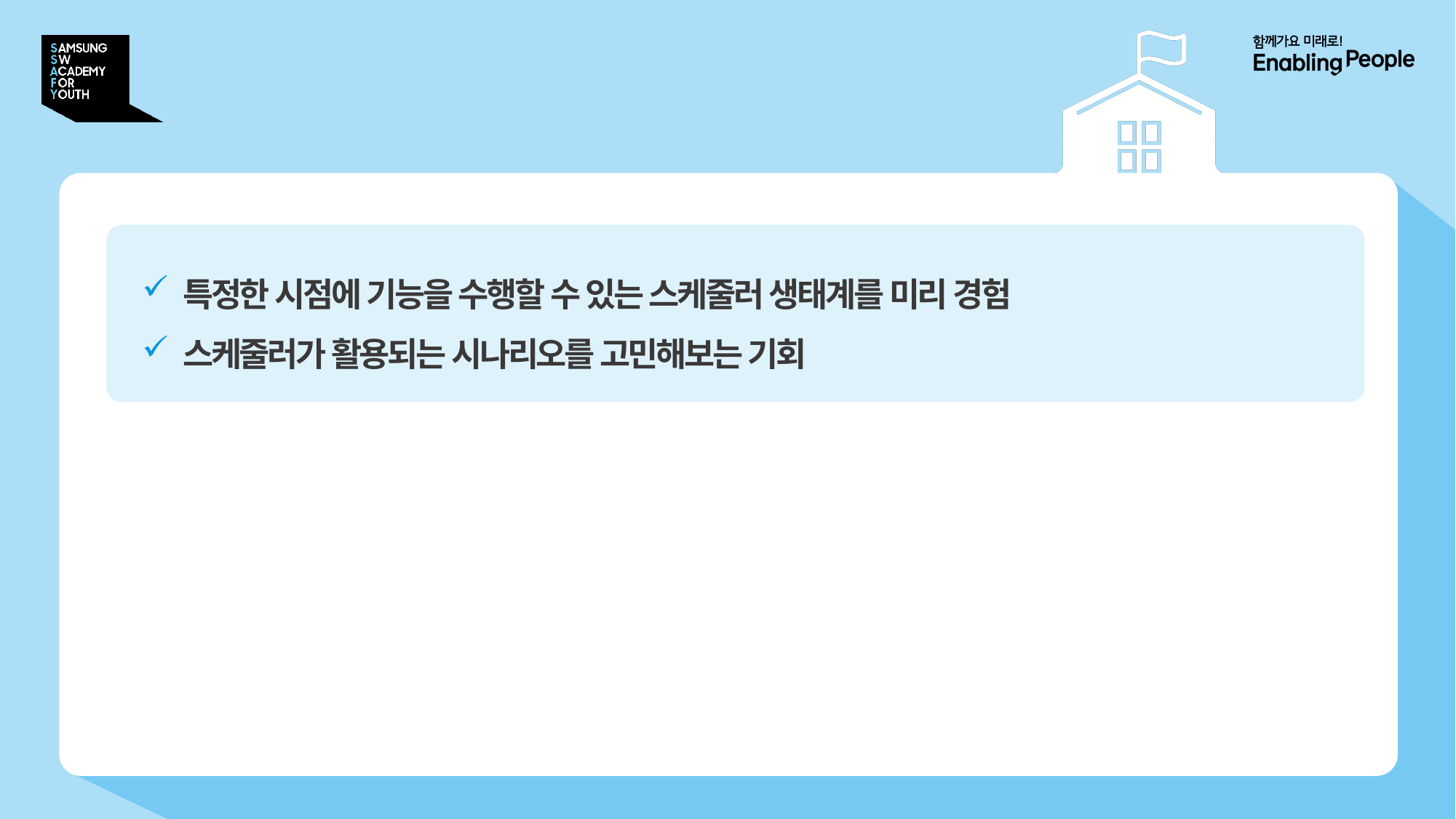

# 학습목표

특정한 시점에 기능을 수행할 수 있는 스케줄러 생태계를 미리 경험
스케줄러가 활용되는 시나리오를 고민해보는 기회